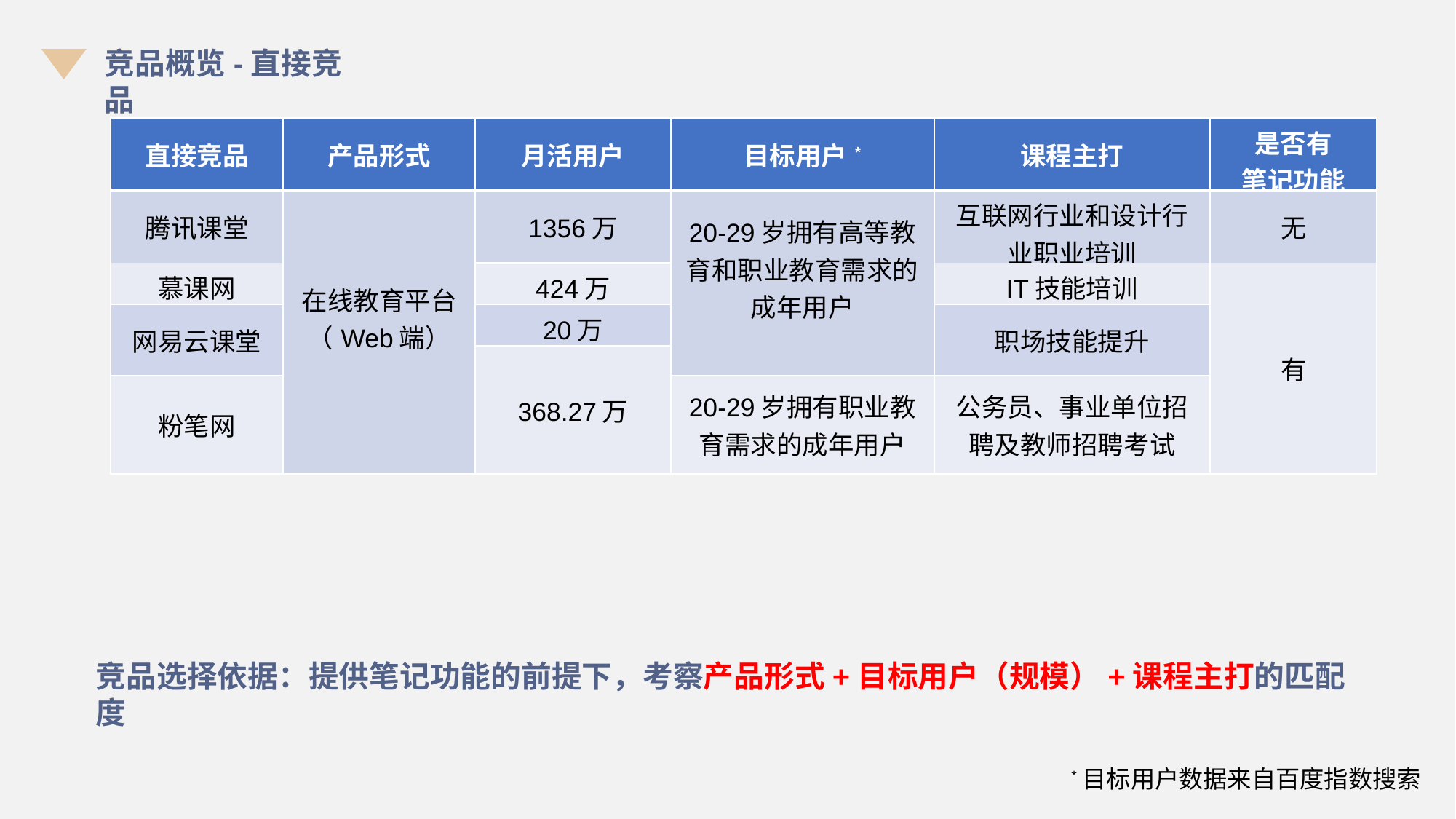

竞品概览-直接竞品

| 直接竞品 | 产品形式 | 月活用户 | 目标用户\* | 课程主打 | 是否有 笔记功能 |
| --- | --- | --- | --- | --- | --- |
| 腾讯课堂 | 在线教育平台（Web端） | 1356万 | 20-29岁拥有高等教育和职业教育需求的成年用户 | 互联网行业和设计行业职业培训 | 无 |
| 慕课网 |  |  |  | IT技能培训 | 有 |
|  |  | 424万 |  |  |  |
| 网易云课堂 |  |  |  | 职场技能提升 |  |
|  |  | 20万 |  |  |  |
|  |  | 368.27万 |  |  |  |
| 粉笔网 |  |  | 20-29岁拥有职业教育需求的成年用户 | 公务员、事业单位招聘及教师招聘考试 |  |
竞品选择依据：提供笔记功能的前提下，考察产品形式+目标用户（规模）+课程主打的匹配度
*目标用户数据来自百度指数搜索